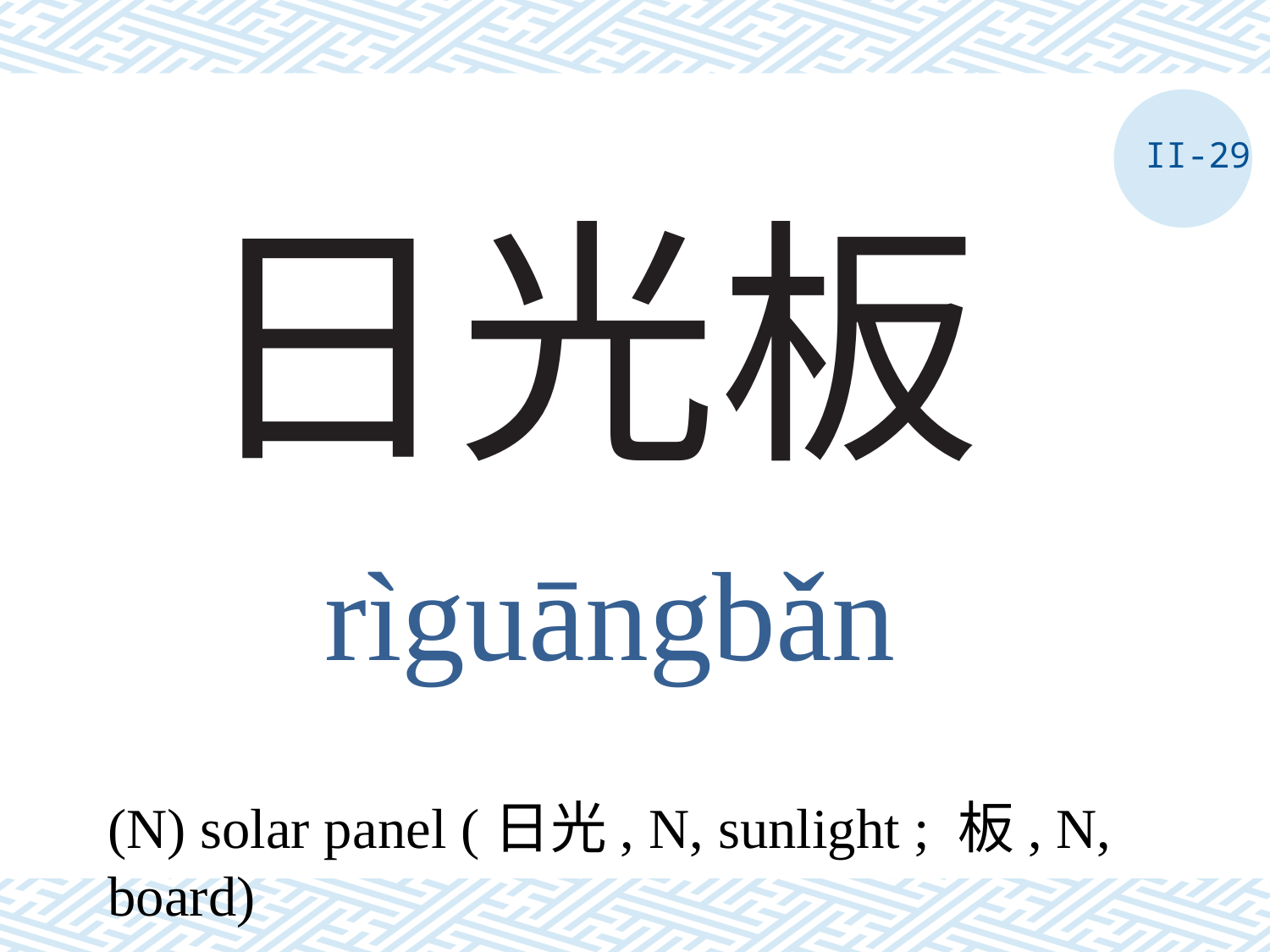

II-29

# 日光板
rìguāngbǎn
(N) solar panel (日光, N, sunlight ; 板, N, board)